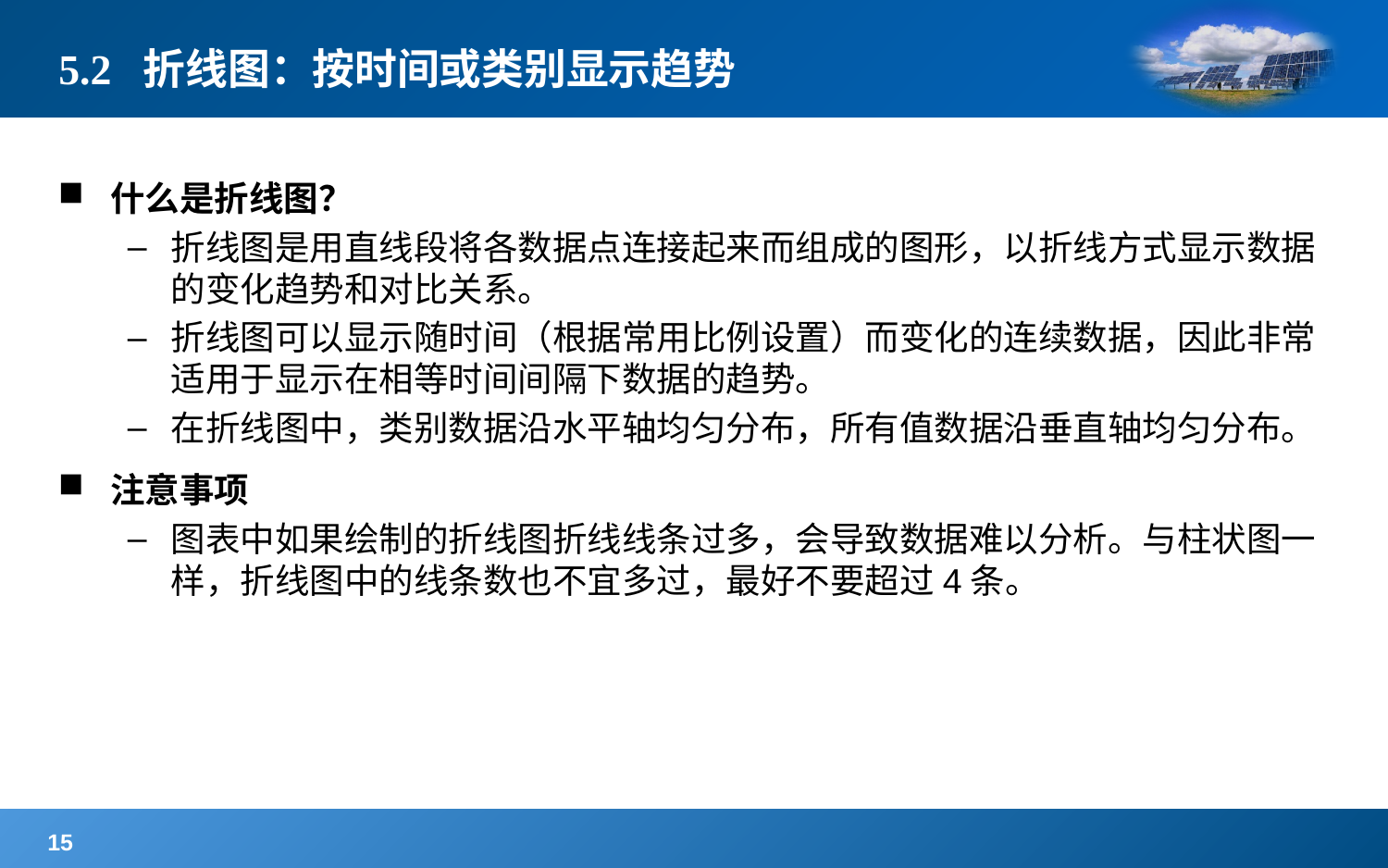

# 5.2  折线图：按时间或类别显示趋势
什么是折线图？
折线图是用直线段将各数据点连接起来而组成的图形，以折线方式显示数据的变化趋势和对比关系。
折线图可以显示随时间（根据常用比例设置）而变化的连续数据，因此非常适用于显示在相等时间间隔下数据的趋势。
在折线图中，类别数据沿水平轴均匀分布，所有值数据沿垂直轴均匀分布。
注意事项
图表中如果绘制的折线图折线线条过多，会导致数据难以分析。与柱状图一样，折线图中的线条数也不宜多过，最好不要超过4条。